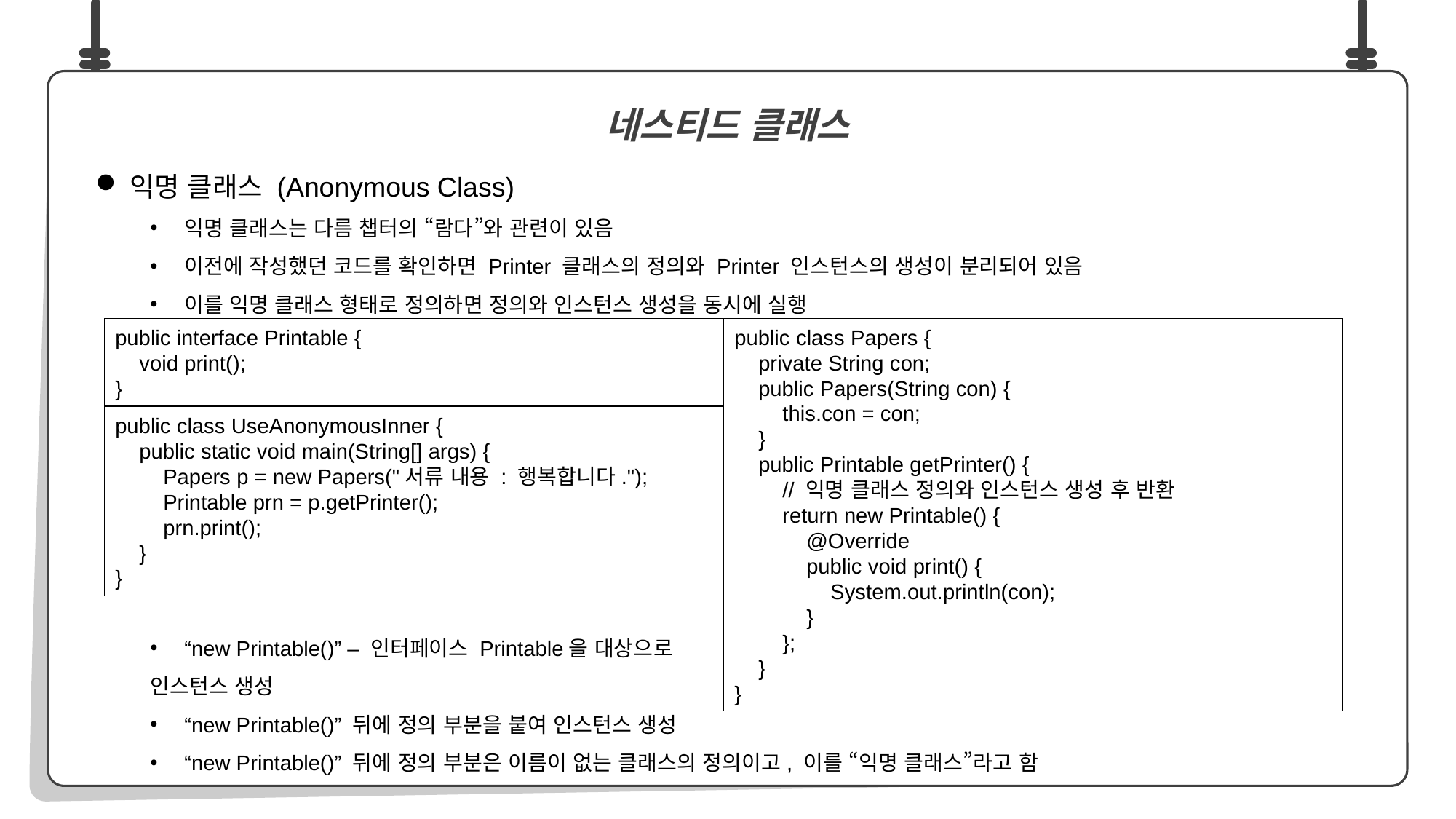

익명 클래스 (Anonymous Class)
익명 클래스는 다름 챕터의 “람다”와 관련이 있음
이전에 작성했던 코드를 확인하면 Printer 클래스의 정의와 Printer 인스턴스의 생성이 분리되어 있음
이를 익명 클래스 형태로 정의하면 정의와 인스턴스 생성을 동시에 실행

“new Printable()” – 인터페이스 Printable을 대상으로
인스턴스 생성
“new Printable()” 뒤에 정의 부분을 붙여 인스턴스 생성
“new Printable()” 뒤에 정의 부분은 이름이 없는 클래스의 정의이고, 이를 “익명 클래스”라고 함

네스티드 클래스

public interface Printable {
    void print();
}
public class Papers {
    private String con;
    public Papers(String con) {
        this.con = con;
    }
    public Printable getPrinter() {
        // 익명 클래스 정의와 인스턴스 생성 후 반환
        return new Printable() {
            @Override
            public void print() {
                System.out.println(con);
            }
        };
    }
}
public class UseAnonymousInner {
    public static void main(String[] args) {
        Papers p = new Papers("서류 내용 : 행복합니다.");
        Printable prn = p.getPrinter();
        prn.print();
    }
}